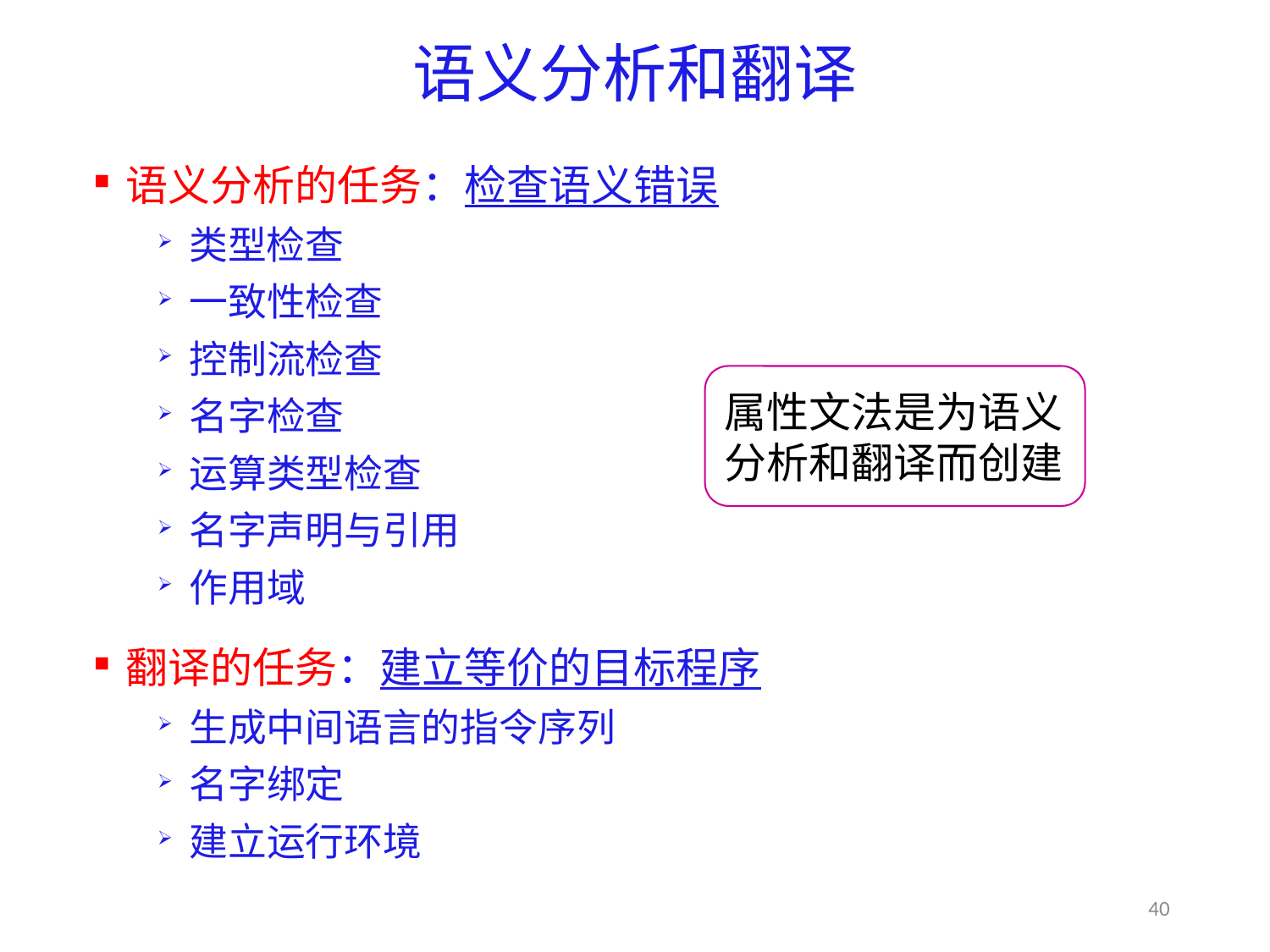

# 语义分析和翻译
语义分析的任务：检查语义错误
类型检查
一致性检查
控制流检查
名字检查
运算类型检查
名字声明与引用
作用域
翻译的任务：建立等价的目标程序
生成中间语言的指令序列
名字绑定
建立运行环境
属性文法是为语义分析和翻译而创建
40